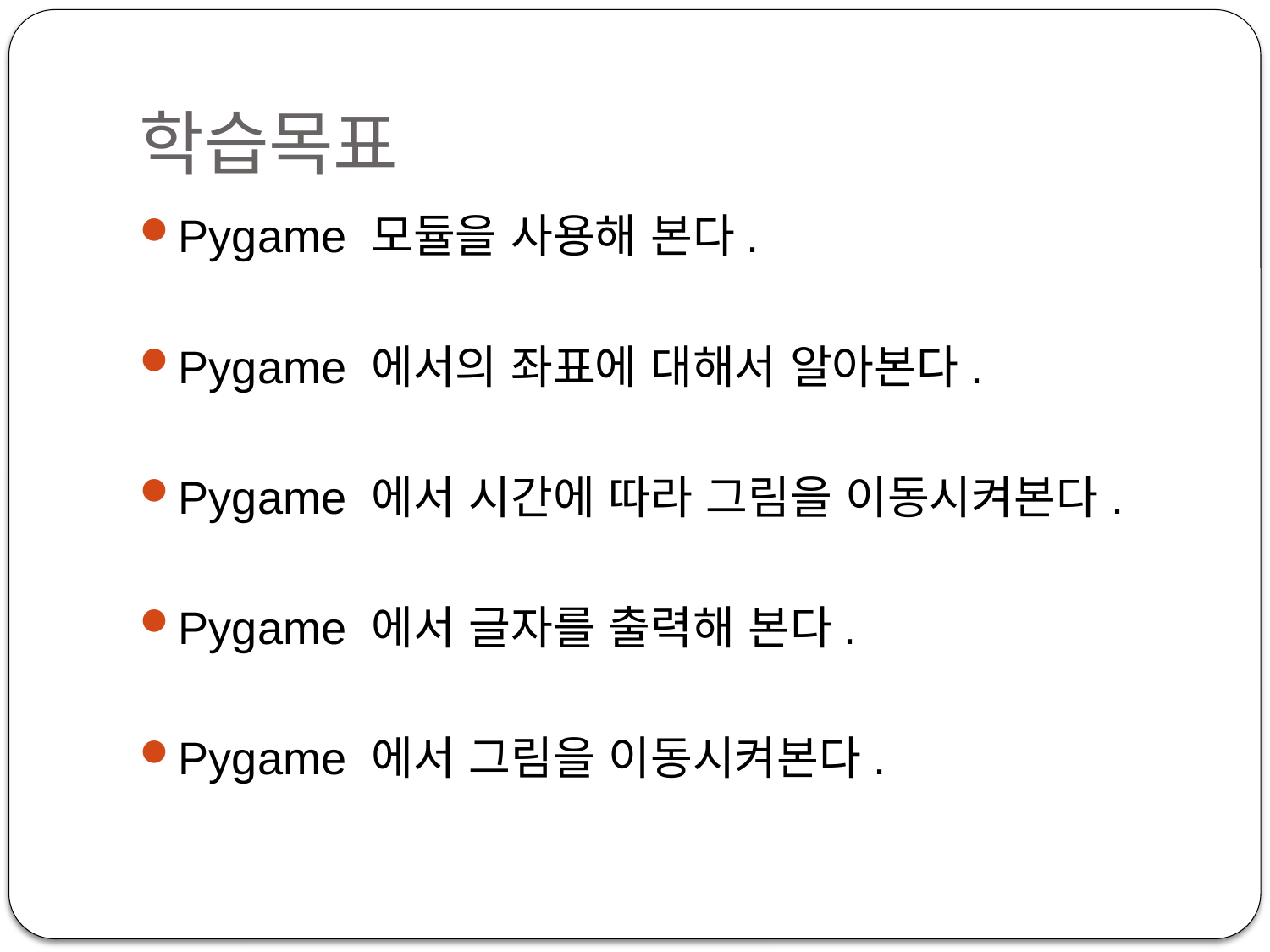

# 학습목표
Pygame 모듈을 사용해 본다.

Pygame 에서의 좌표에 대해서 알아본다.

Pygame 에서 시간에 따라 그림을 이동시켜본다.

Pygame 에서 글자를 출력해 본다.

Pygame 에서 그림을 이동시켜본다.